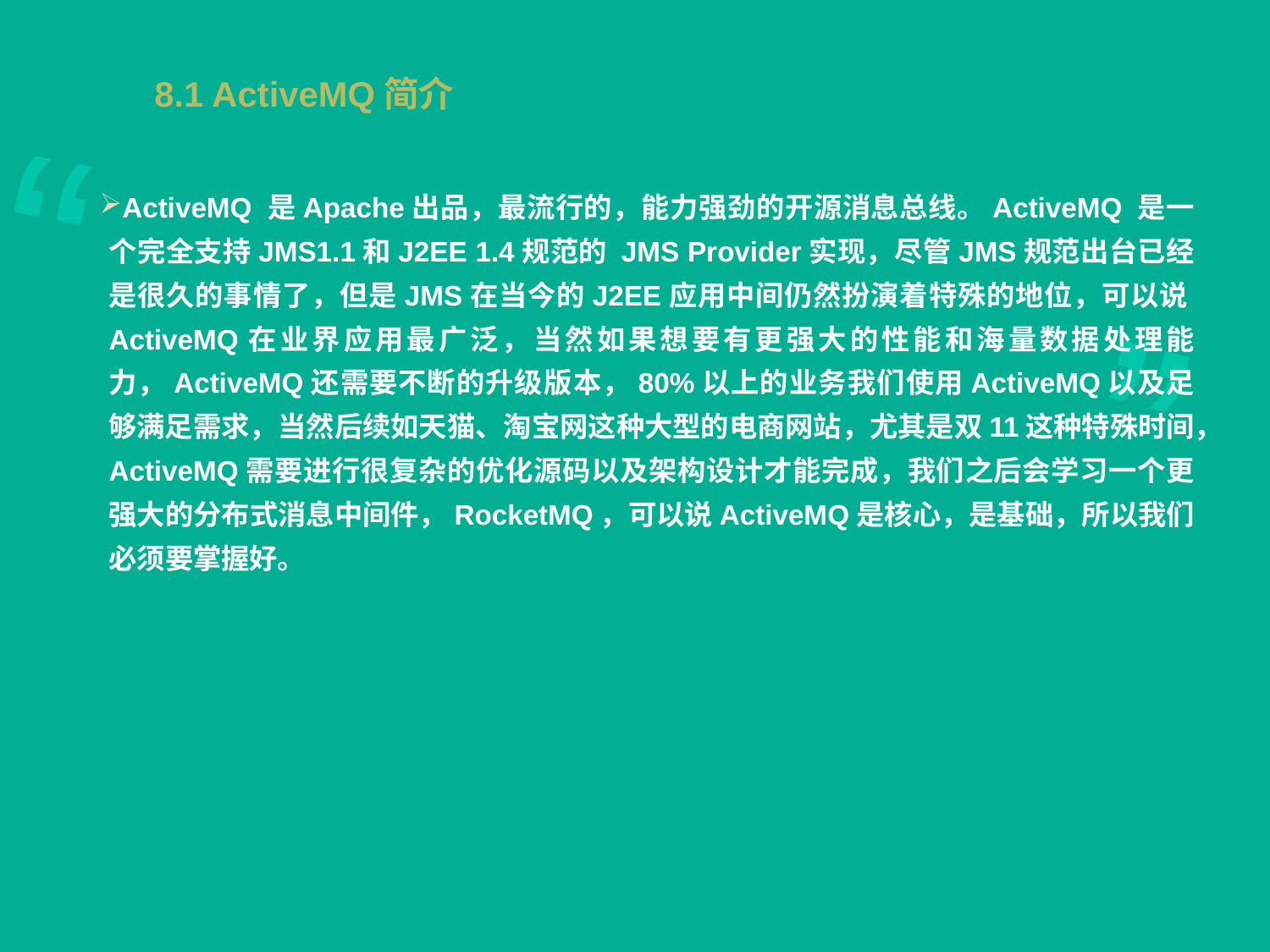

# 8.1 ActiveMQ简介
ActiveMQ 是Apache出品，最流行的，能力强劲的开源消息总线。ActiveMQ 是一个完全支持JMS1.1和J2EE 1.4规范的 JMS Provider实现，尽管JMS规范出台已经是很久的事情了，但是JMS在当今的J2EE应用中间仍然扮演着特殊的地位，可以说ActiveMQ在业界应用最广泛，当然如果想要有更强大的性能和海量数据处理能力，ActiveMQ还需要不断的升级版本，80%以上的业务我们使用ActiveMQ以及足够满足需求，当然后续如天猫、淘宝网这种大型的电商网站，尤其是双11这种特殊时间，ActiveMQ需要进行很复杂的优化源码以及架构设计才能完成，我们之后会学习一个更强大的分布式消息中间件，RocketMQ，可以说ActiveMQ是核心，是基础，所以我们必须要掌握好。